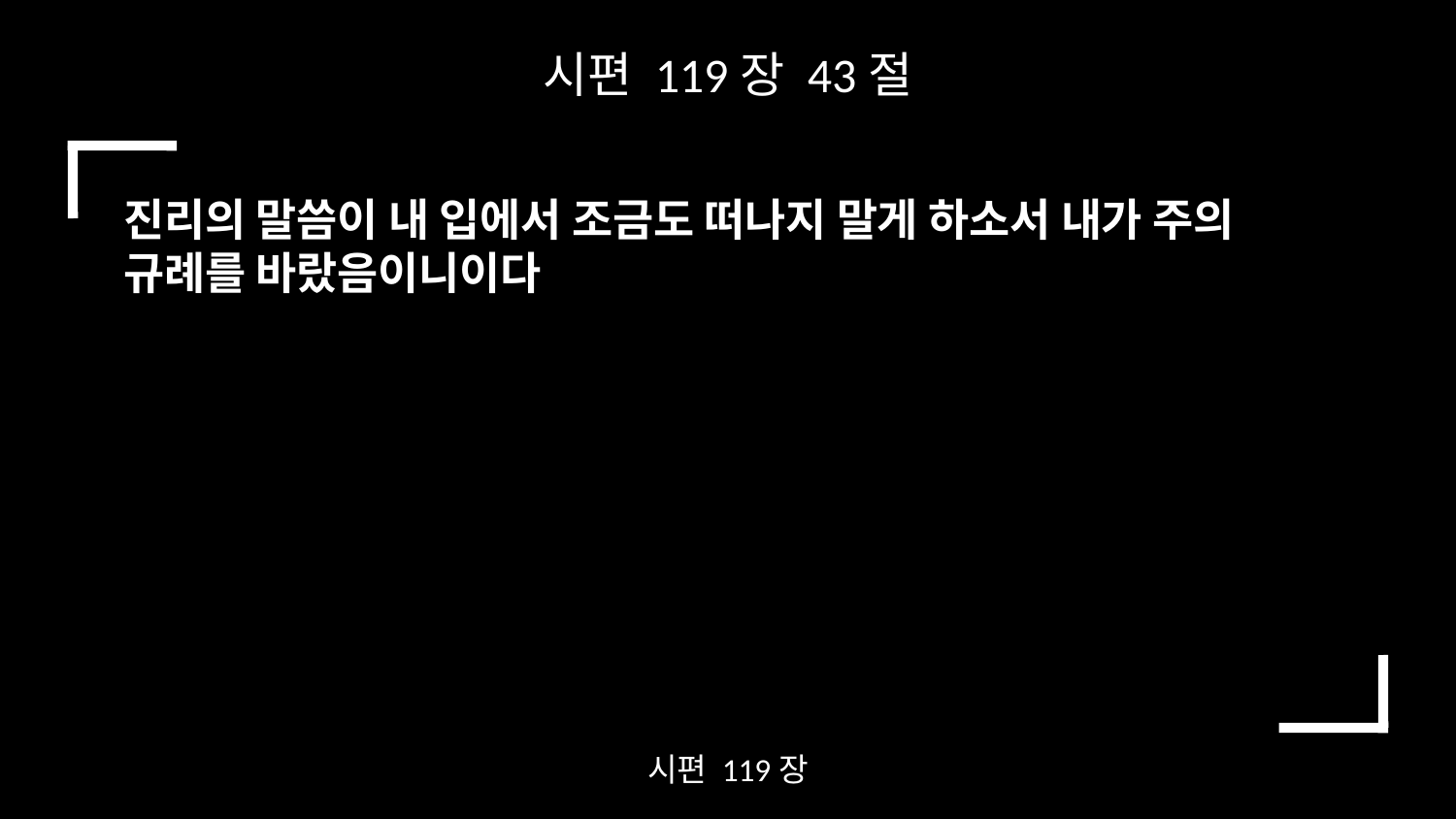

시편 119장 43절

진리의 말씀이 내 입에서 조금도 떠나지 말게 하소서 내가 주의 규례를 바랐음이니이다

시편 119장